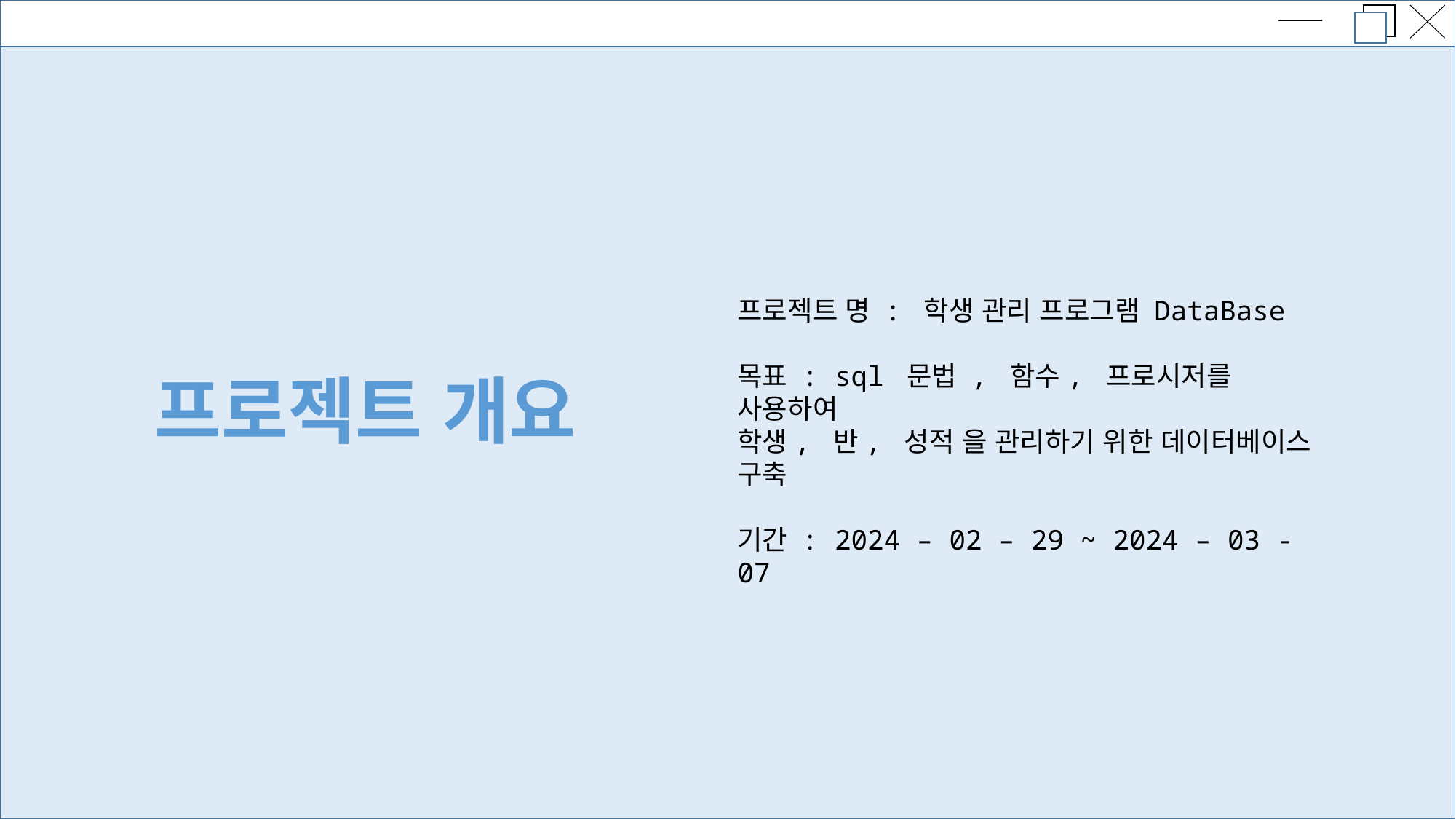

프로젝트 명 : 학생 관리 프로그램 DataBase

목표 : sql 문법 , 함수, 프로시저를 사용하여
학생, 반, 성적 을 관리하기 위한 데이터베이스 구축

기간 : 2024 – 02 – 29 ~ 2024 – 03 - 07
프로젝트 개요